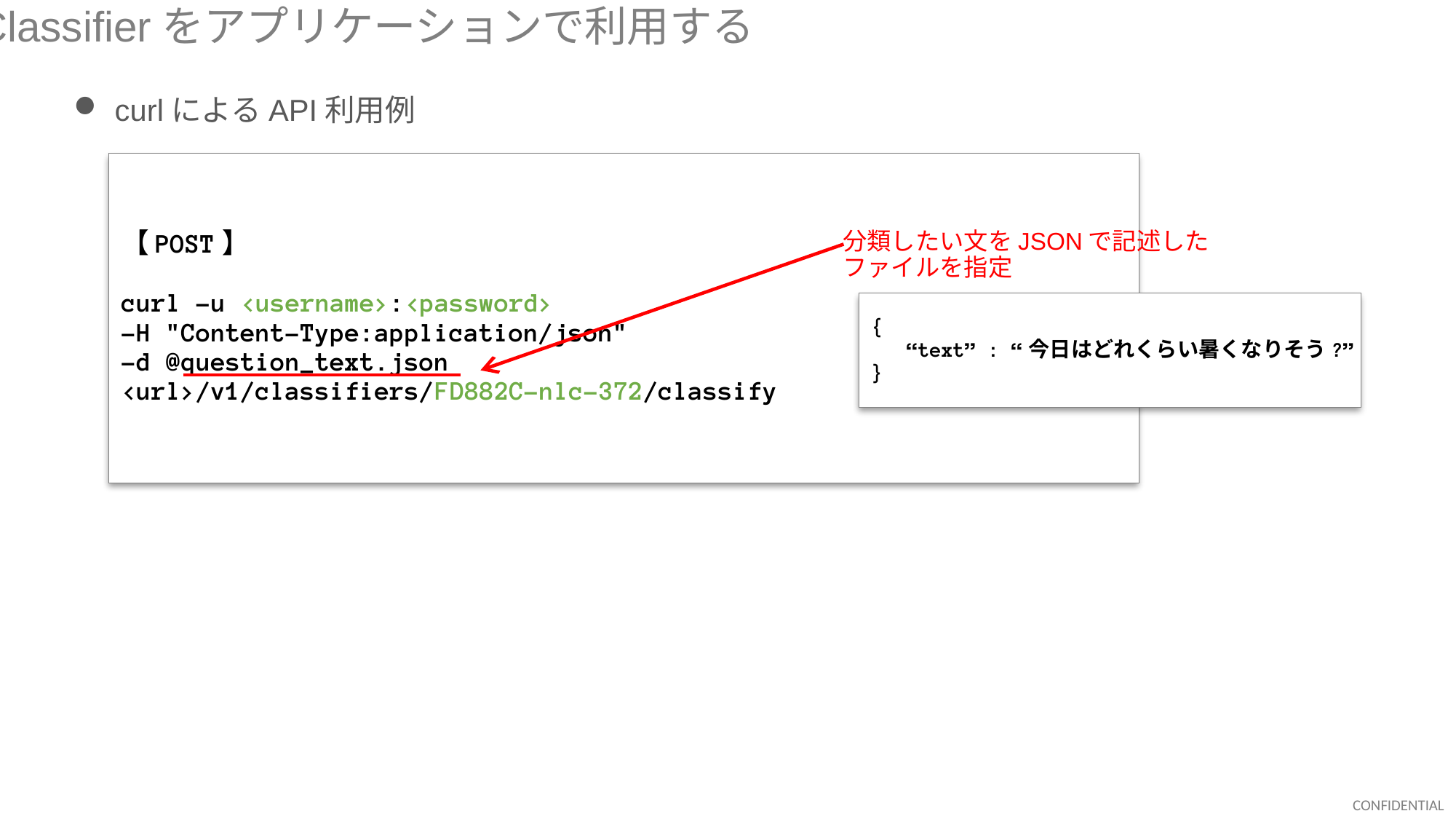

Classifierをアプリケーションで利用する
curlによるAPI利用例
【POST】

curl -u <username>:<password>
-H "Content-Type:application/json"
-d @question_text.json
<url>/v1/classifiers/FD882C-nlc-372/classify
分類したい文をJSONで記述した
ファイルを指定
{
   “text” : “今日はどれくらい暑くなりそう?”
}
CONFIDENTIAL